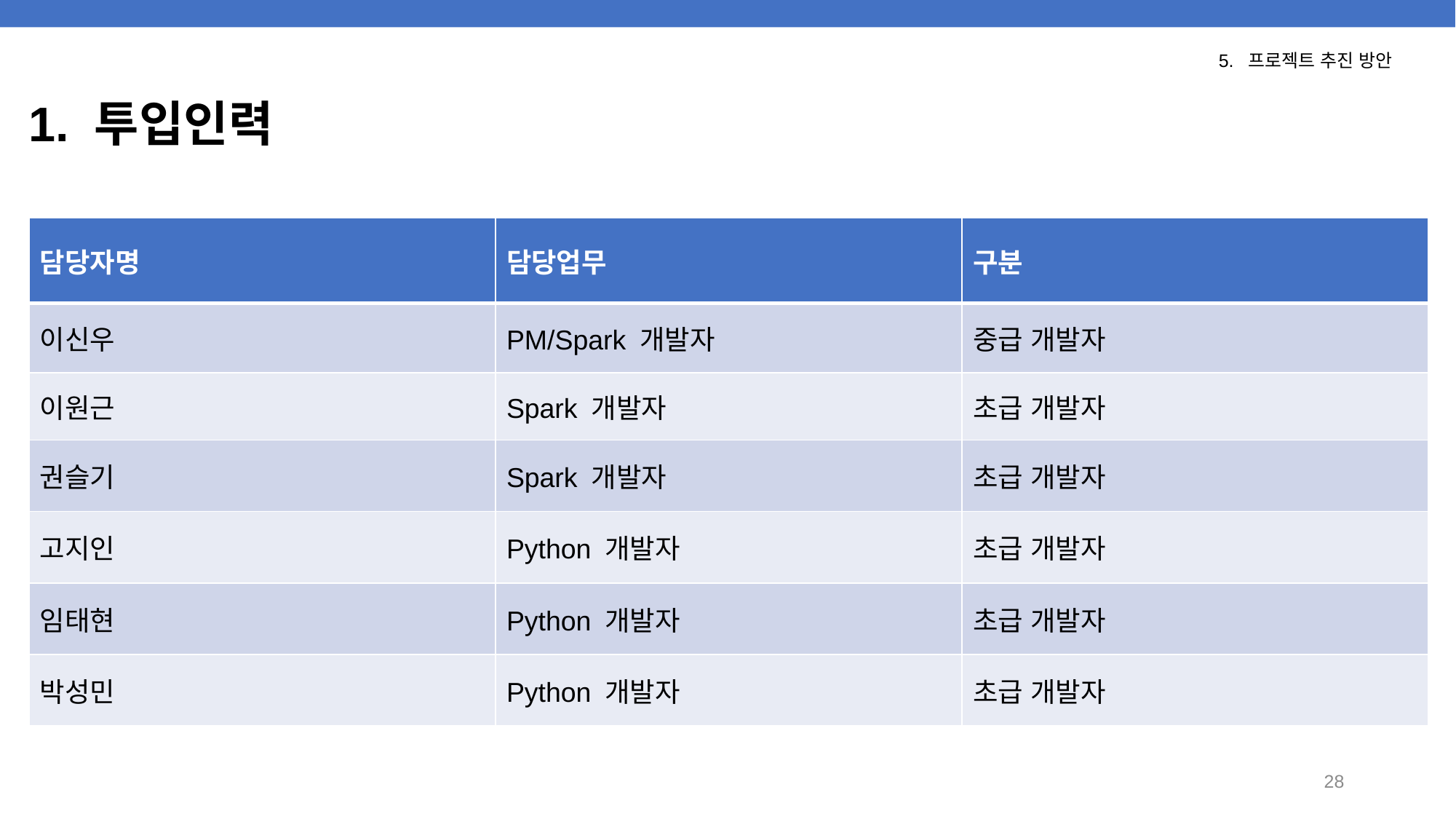

5.  프로젝트 추진 방안
# 1. 투입인력
| 담당자명 | 담당업무 | 구분 |
| --- | --- | --- |
| 이신우 | PM/Spark 개발자 | 중급 개발자 |
| 이원근 | Spark 개발자 | 초급 개발자 |
| 권슬기 | Spark 개발자 | 초급 개발자 |
| 고지인 | Python 개발자 | 초급 개발자 |
| 임태현 | Python 개발자 | 초급 개발자 |
| 박성민 | Python 개발자 | 초급 개발자 |
28